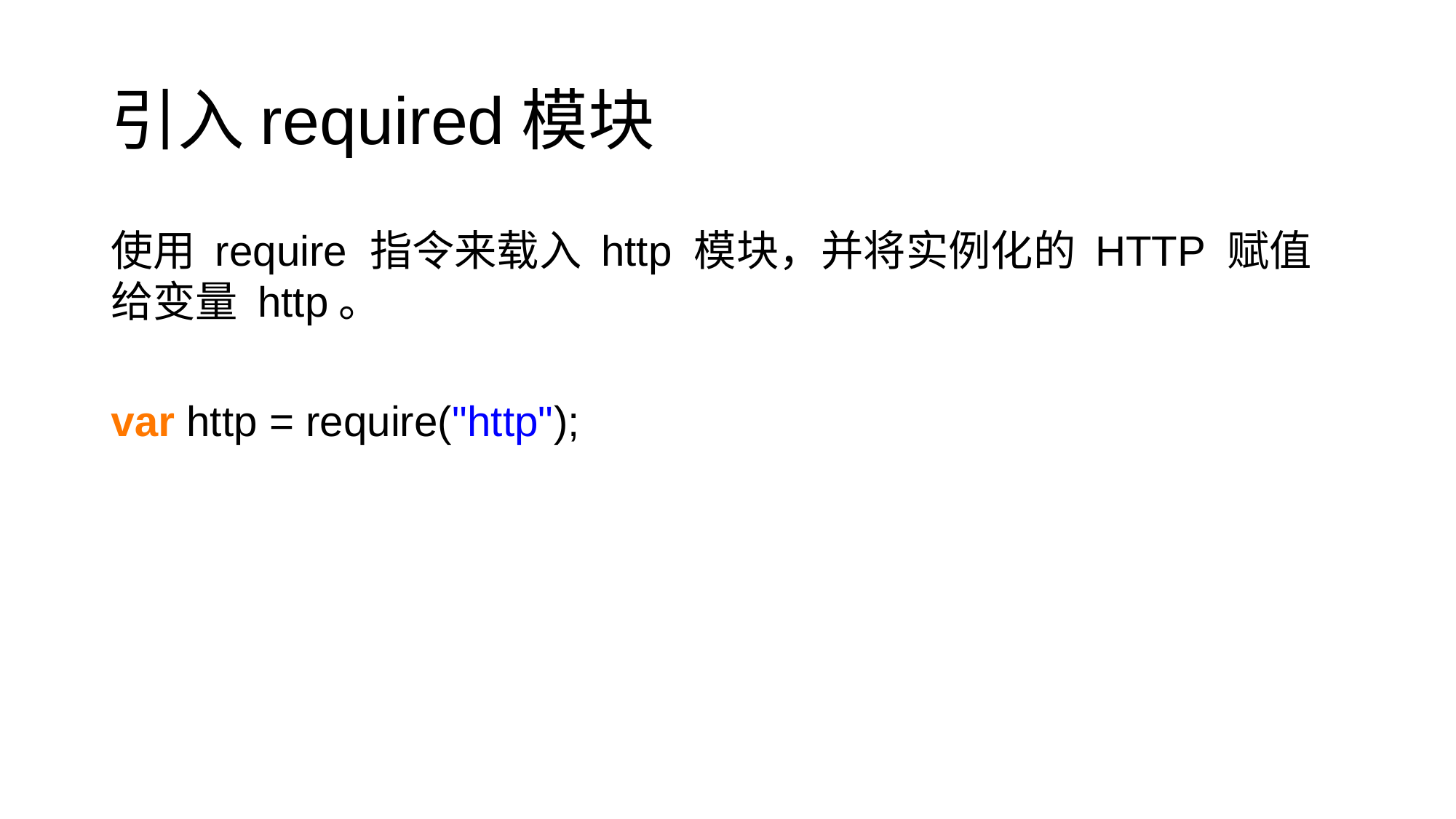

# 引入required模块
使用 require 指令来载入 http 模块，并将实例化的 HTTP 赋值给变量 http。

var http = require("http");